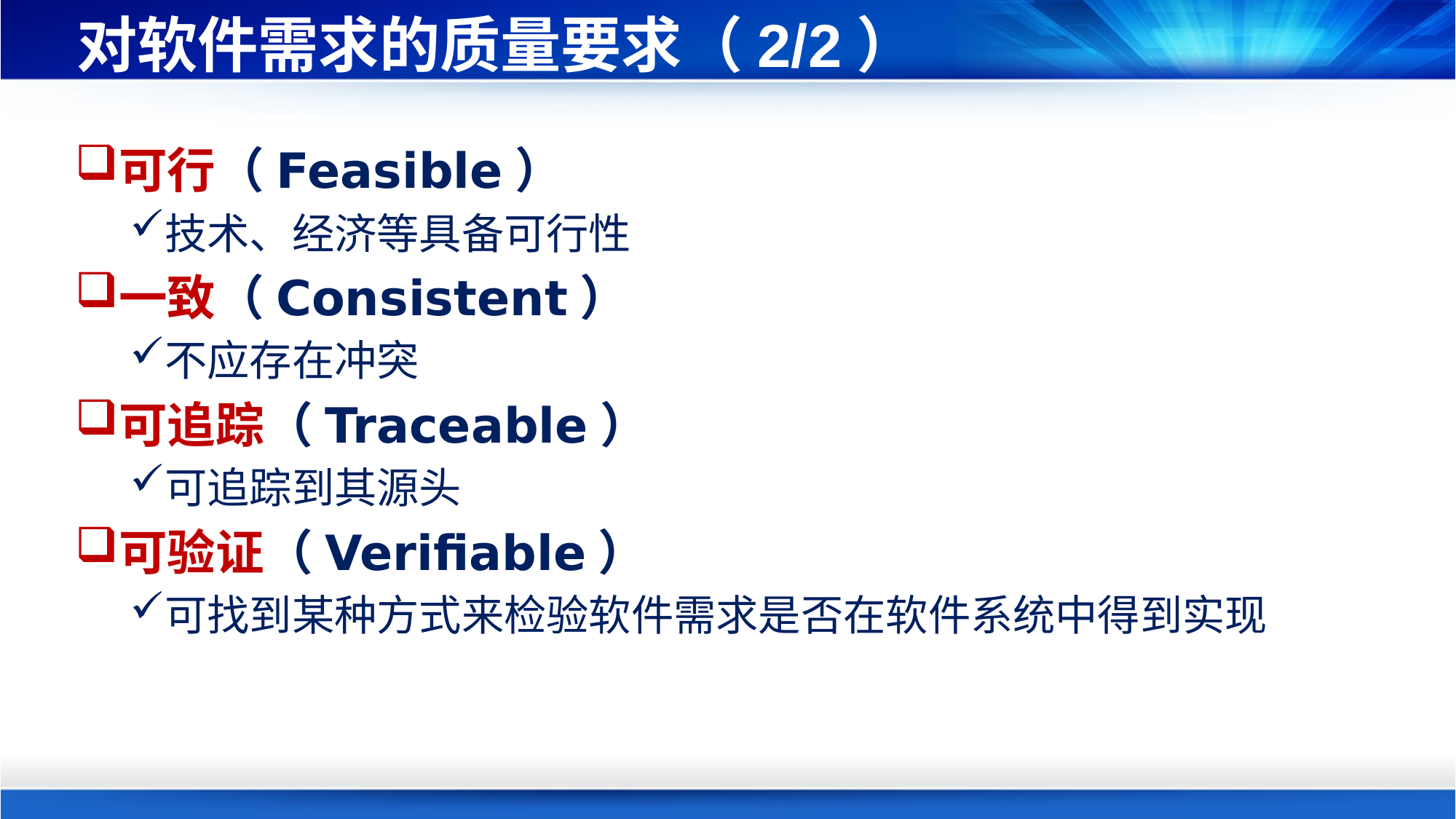

# 对软件需求的质量要求（2/2）
可行（Feasible）
技术、经济等具备可行性
一致（Consistent）
不应存在冲突
可追踪（Traceable）
可追踪到其源头
可验证（Verifiable）
可找到某种方式来检验软件需求是否在软件系统中得到实现